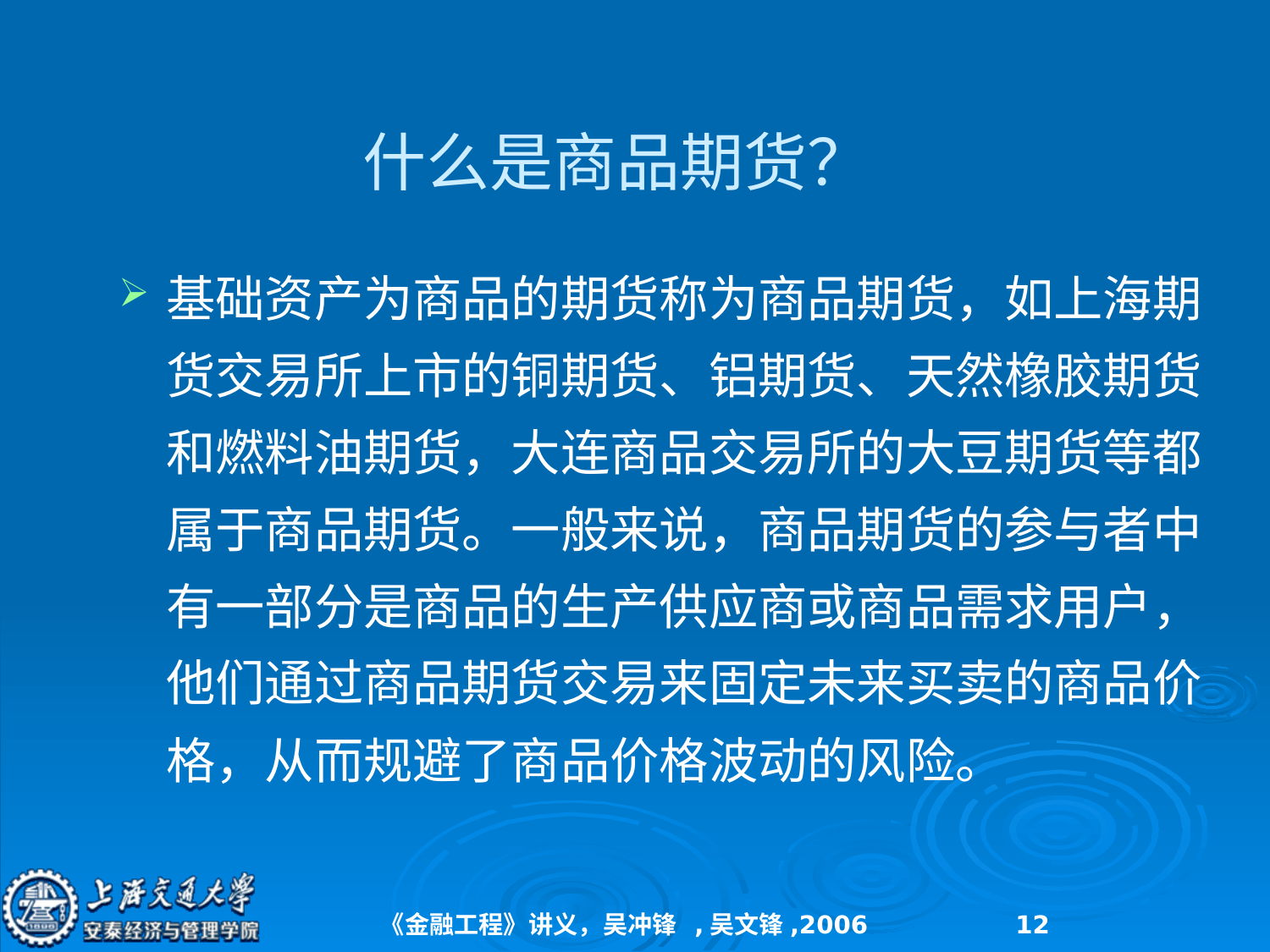

# 什么是商品期货？
基础资产为商品的期货称为商品期货，如上海期货交易所上市的铜期货、铝期货、天然橡胶期货和燃料油期货，大连商品交易所的大豆期货等都属于商品期货。一般来说，商品期货的参与者中有一部分是商品的生产供应商或商品需求用户，他们通过商品期货交易来固定未来买卖的商品价格，从而规避了商品价格波动的风险。